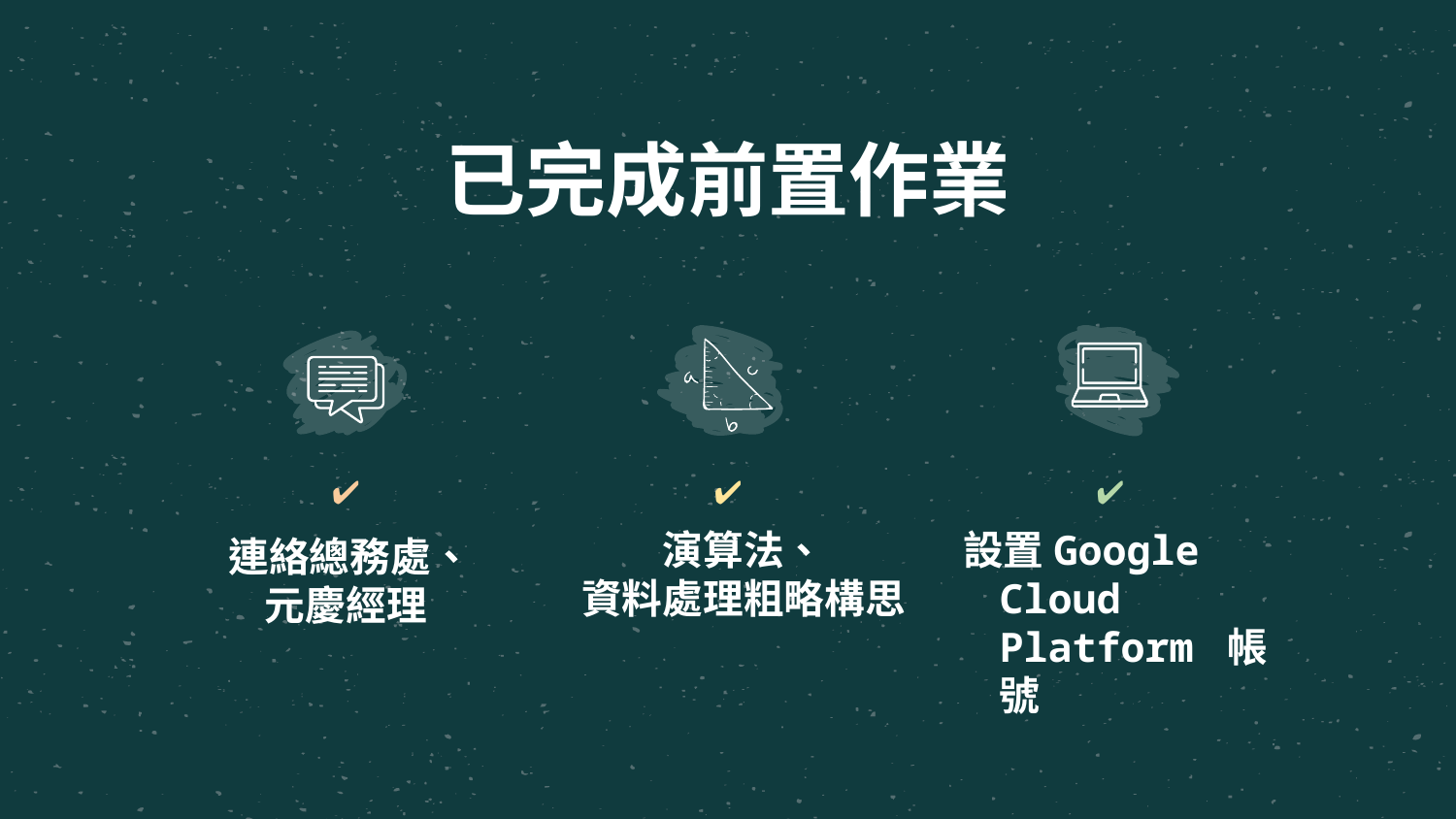

已完成前置作業

# ✔
✔
✔
演算法、
資料處理粗略構思
設置Google Cloud Platform 帳號
連絡總務處、元慶經理